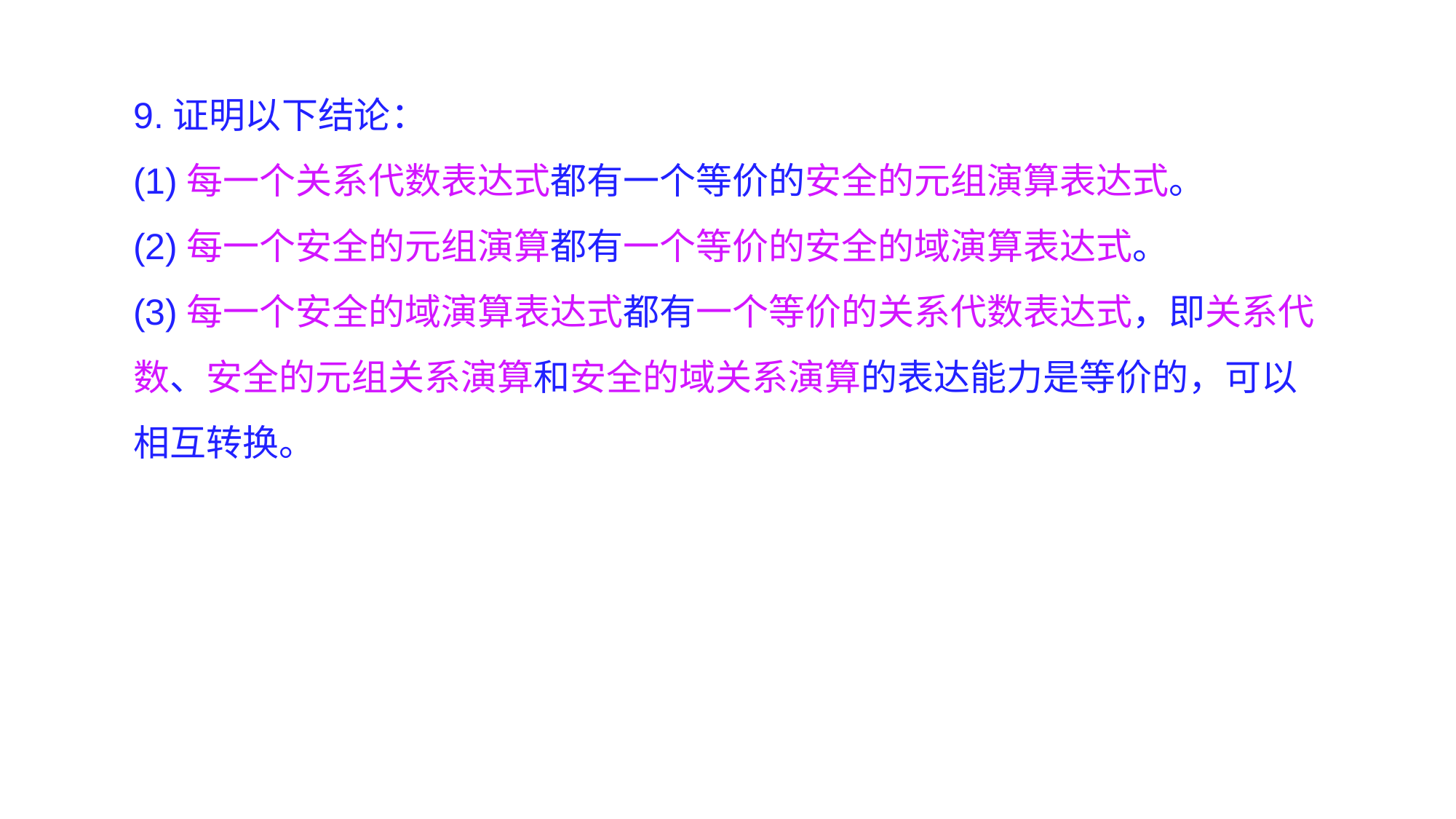

9.证明以下结论：
(1)每一个关系代数表达式都有一个等价的安全的元组演算表达式。
(2)每一个安全的元组演算都有一个等价的安全的域演算表达式。
(3)每一个安全的域演算表达式都有一个等价的关系代数表达式，即关系代数、安全的元组关系演算和安全的域关系演算的表达能力是等价的，可以相互转换。